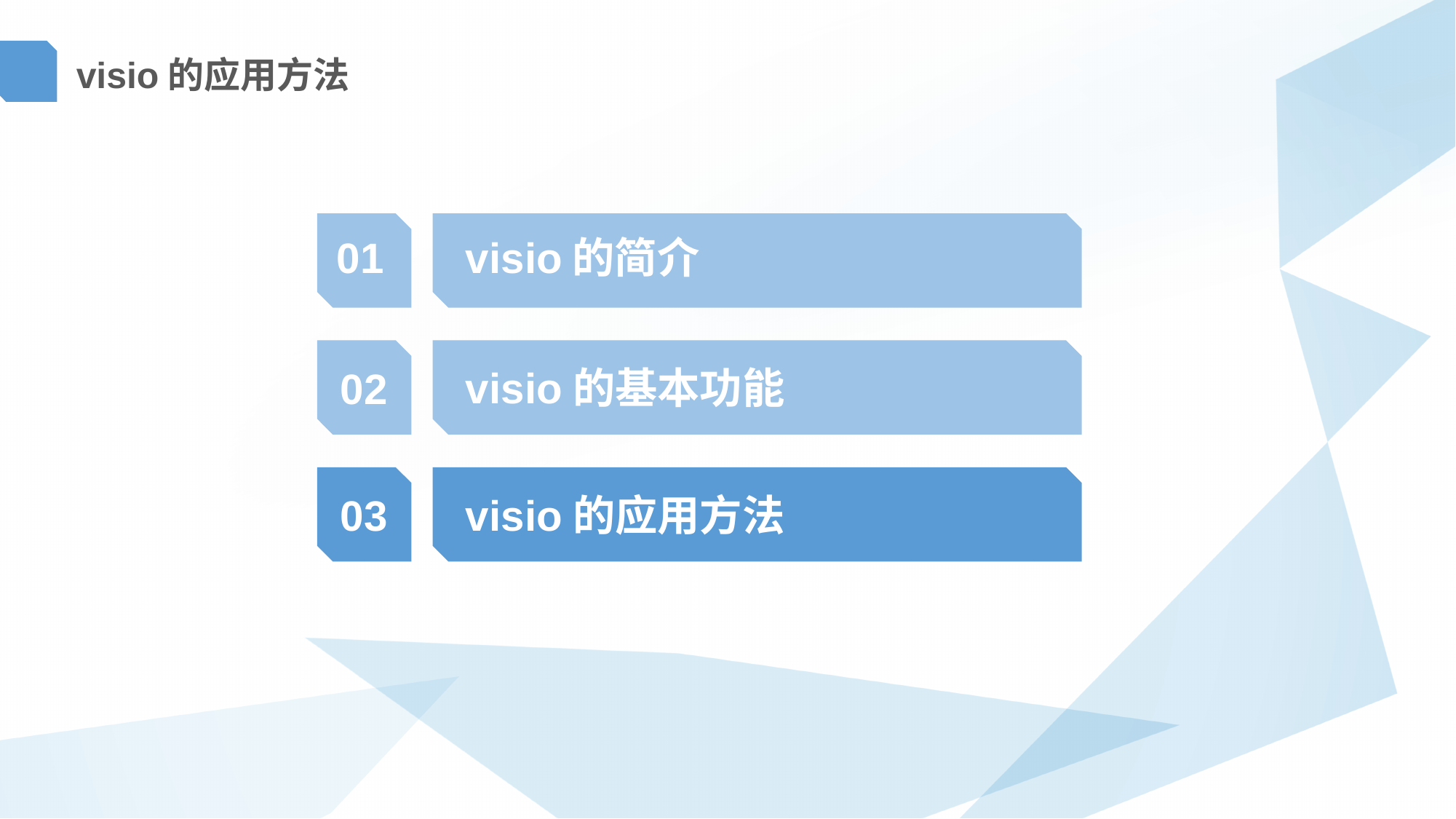

visio的应用方法

01
visio的简介

visio的基本功能
02

03
visio的应用方法